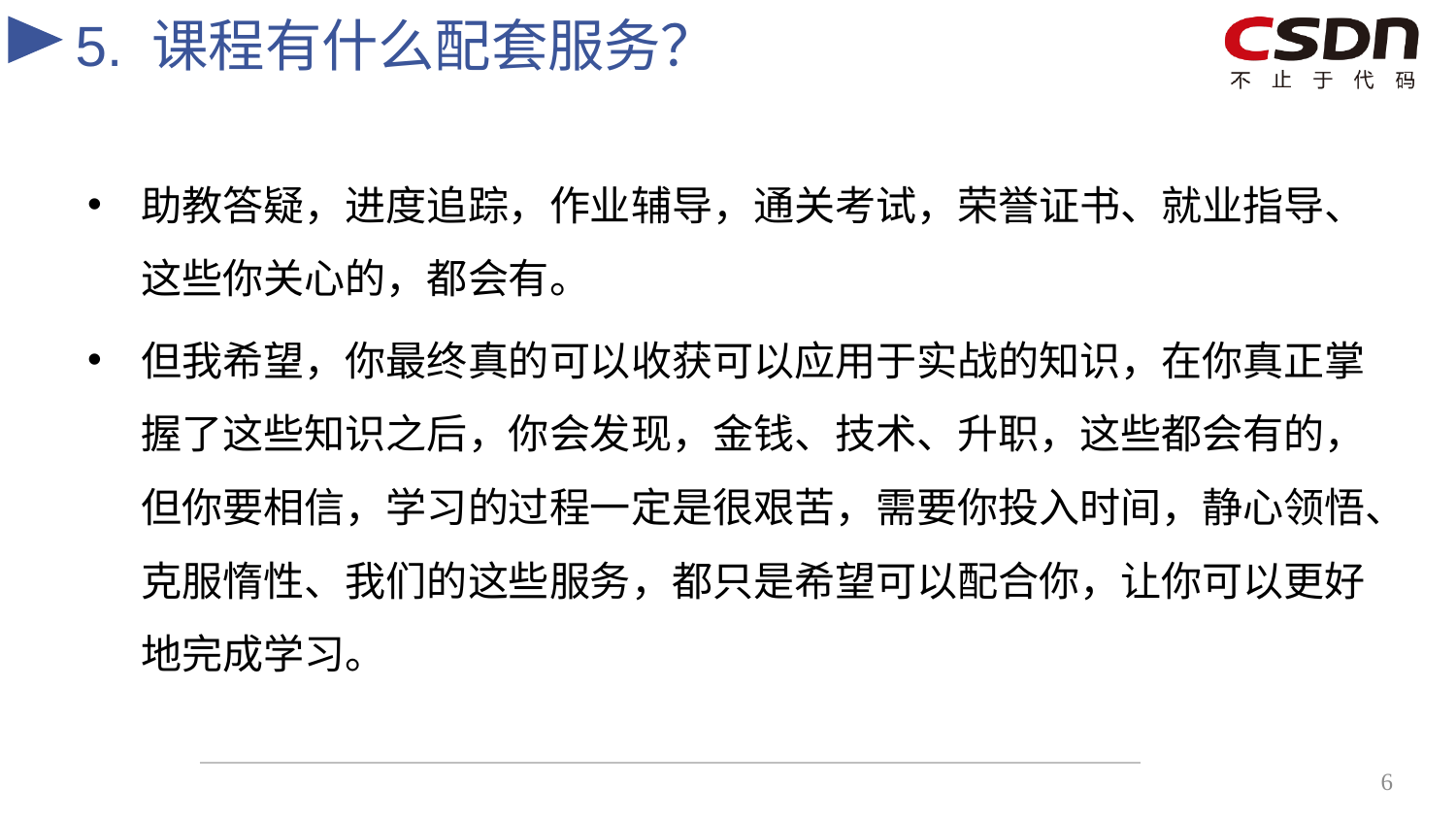

# 5. 课程有什么配套服务？
助教答疑，进度追踪，作业辅导，通关考试，荣誉证书、就业指导、这些你关心的，都会有。
但我希望，你最终真的可以收获可以应用于实战的知识，在你真正掌握了这些知识之后，你会发现，金钱、技术、升职，这些都会有的，但你要相信，学习的过程一定是很艰苦，需要你投入时间，静心领悟、克服惰性、我们的这些服务，都只是希望可以配合你，让你可以更好地完成学习。